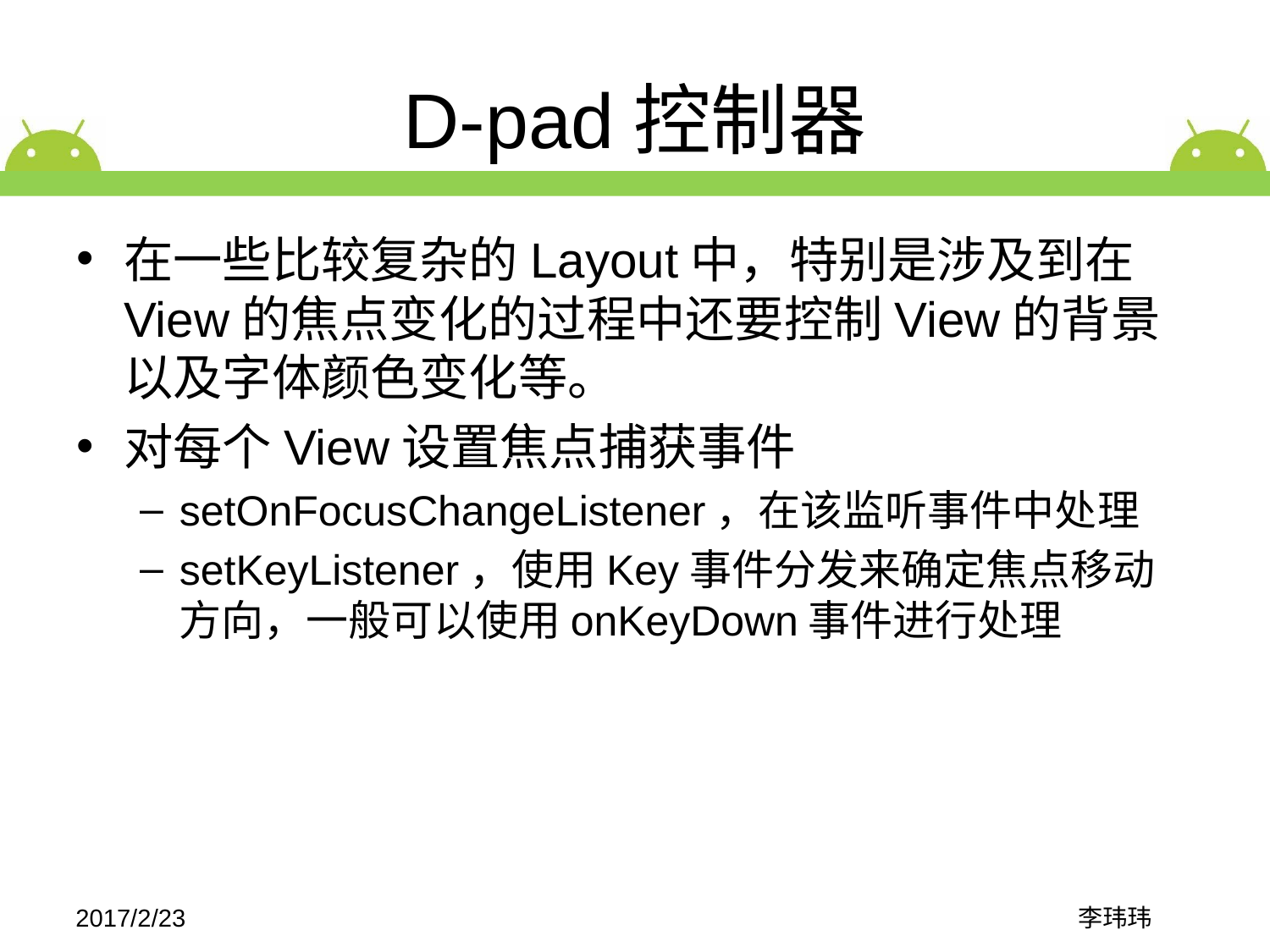

# D-pad控制器
在一些比较复杂的Layout中，特别是涉及到在View的焦点变化的过程中还要控制View的背景以及字体颜色变化等。
对每个View设置焦点捕获事件
setOnFocusChangeListener，在该监听事件中处理
setKeyListener，使用Key事件分发来确定焦点移动方向，一般可以使用onKeyDown事件进行处理